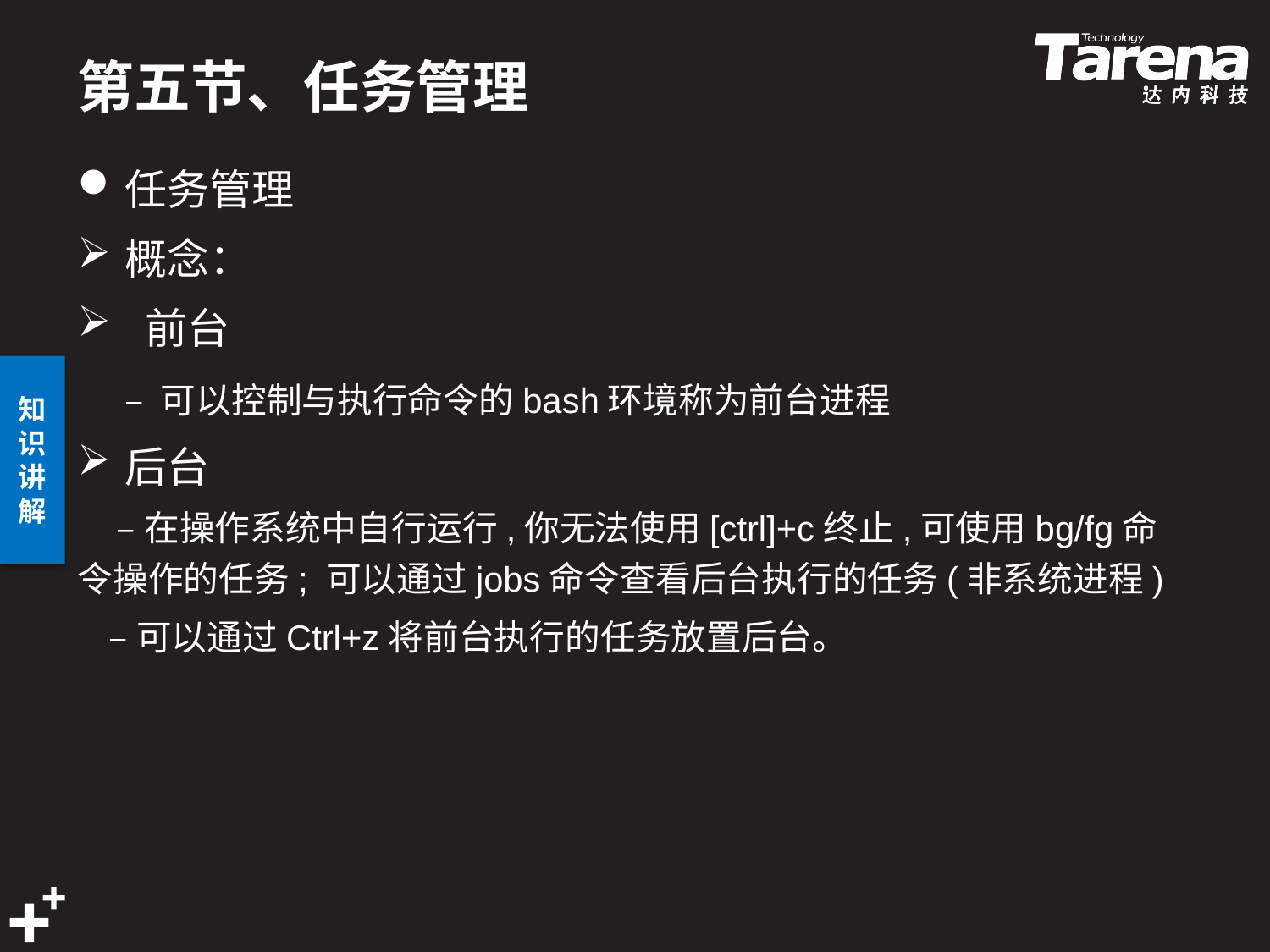

# 第五节、任务管理
任务管理
概念：
 前台
     – 可以控制与执行命令的bash环境称为前台进程
后台
     –在操作系统中自行运行,你无法使用[ctrl]+c终止,可使用bg/fg命令操作的任务; 可以通过jobs命令查看后台执行的任务(非系统进程)
    –可以通过Ctrl+z将前台执行的任务放置后台。